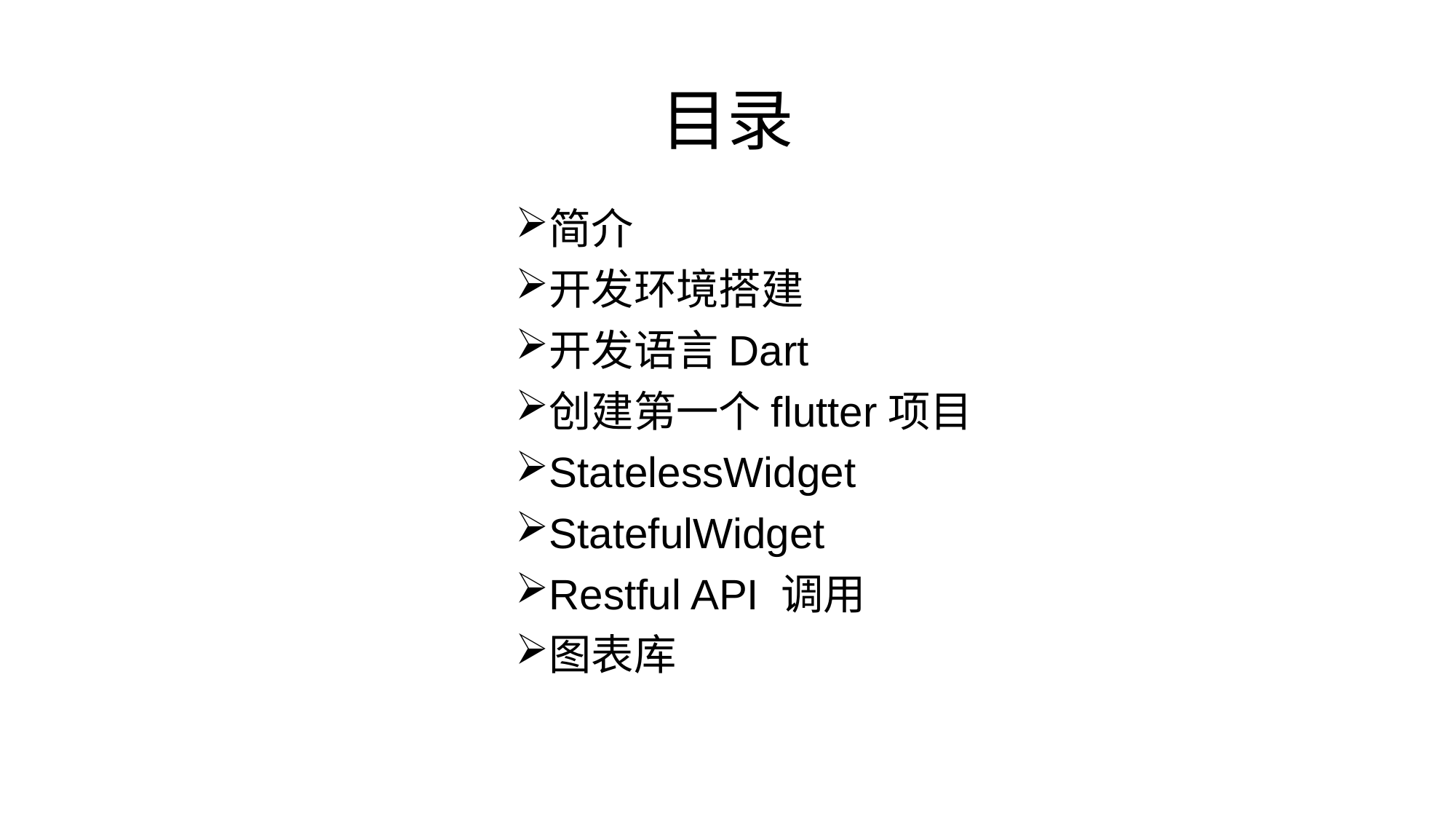

# 目录
简介
开发环境搭建
开发语言Dart
创建第一个flutter项目
StatelessWidget
StatefulWidget
Restful API 调用
图表库